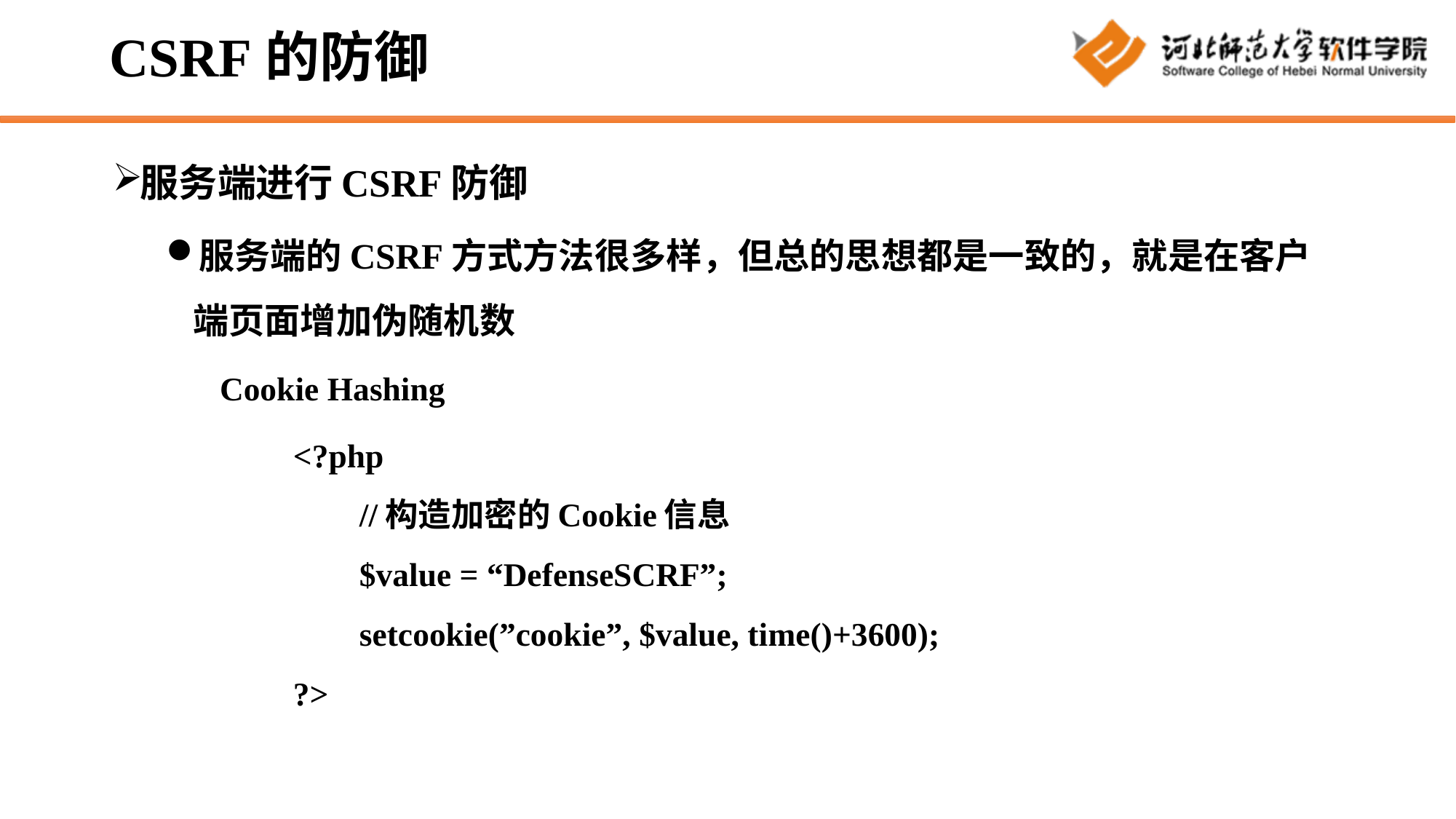

# CSRF的防御
服务端进行CSRF防御
服务端的CSRF方式方法很多样，但总的思想都是一致的，就是在客户端页面增加伪随机数
Cookie Hashing
　　<?php
　　　　//构造加密的Cookie信息
　　　　$value = “DefenseSCRF”;
　　　　setcookie(”cookie”, $value, time()+3600);
　　?>